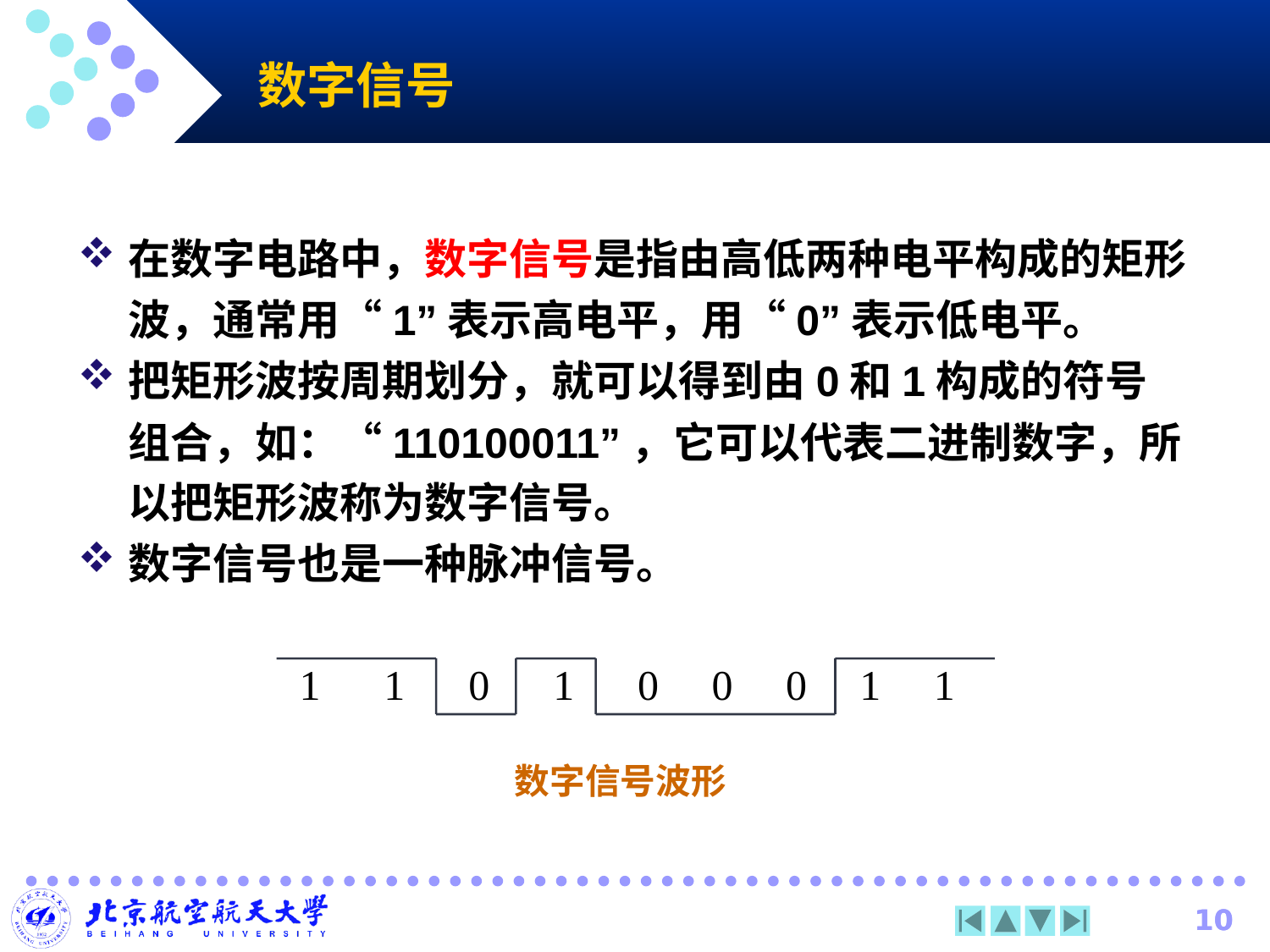

数字信号
在数字电路中，数字信号是指由高低两种电平构成的矩形波，通常用“1”表示高电平，用“0”表示低电平。
把矩形波按周期划分，就可以得到由0和1构成的符号组合，如：“110100011”，它可以代表二进制数字，所以把矩形波称为数字信号。
数字信号也是一种脉冲信号。
1      1      0      1      0     0     0     1     1

数字信号波形
10
10